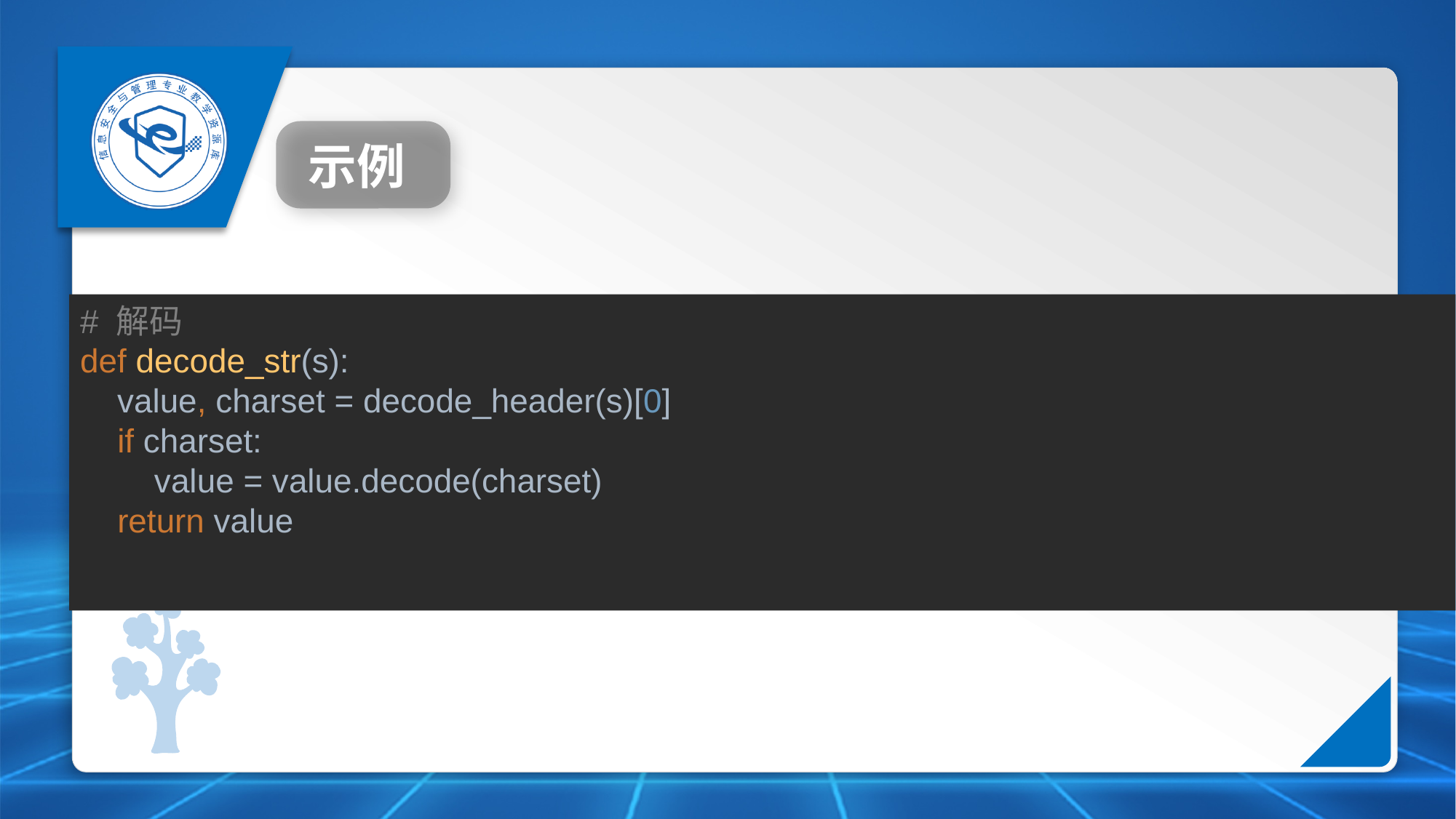

示例
# 解码 def decode_str(s): value, charset = decode_header(s)[0] if charset: value = value.decode(charset) return value